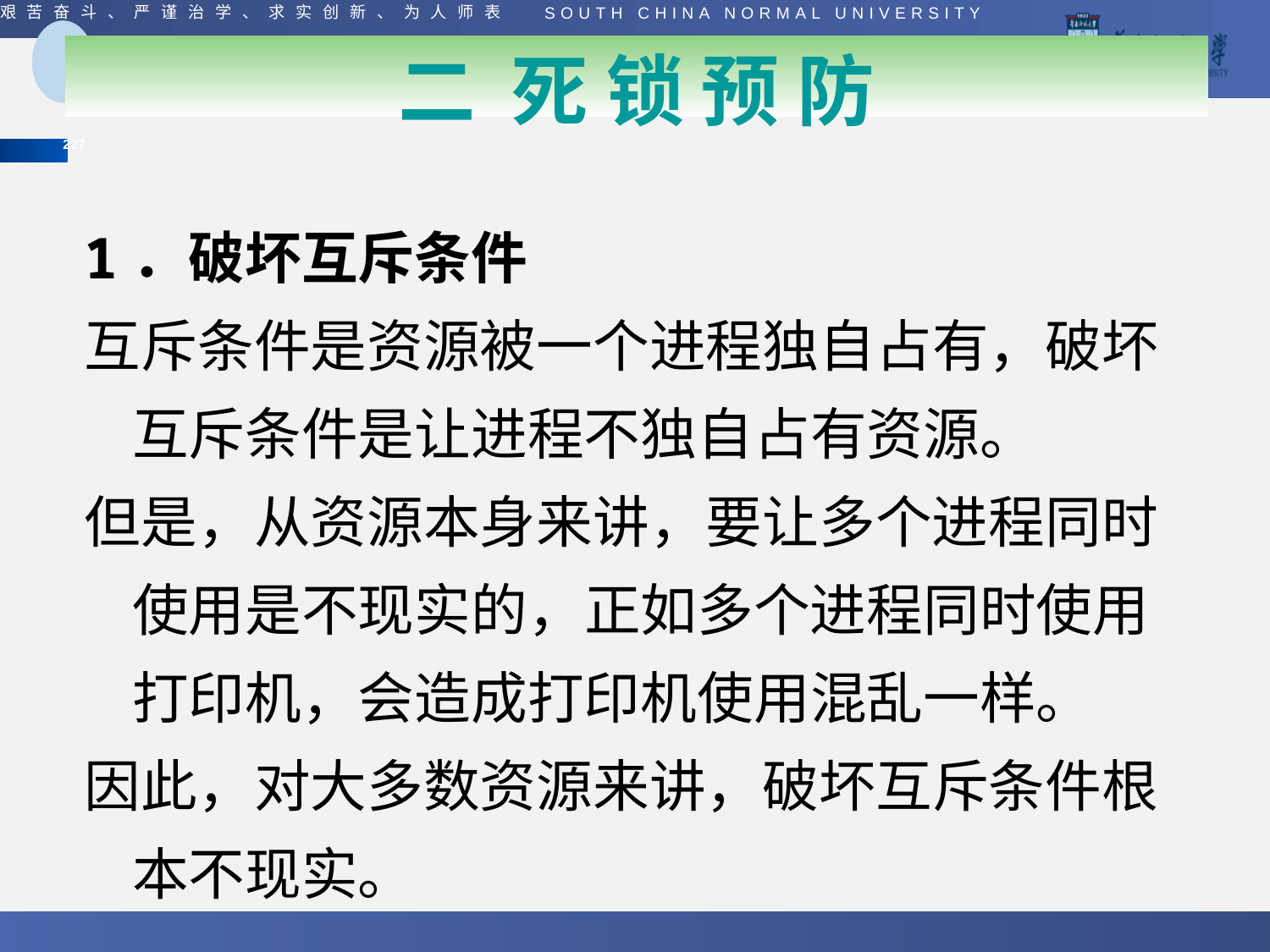

二  死 锁 预 防
1．破坏互斥条件
互斥条件是资源被一个进程独自占有，破坏互斥条件是让进程不独自占有资源。
但是，从资源本身来讲，要让多个进程同时使用是不现实的，正如多个进程同时使用打印机，会造成打印机使用混乱一样。
因此，对大多数资源来讲，破坏互斥条件根本不现实。

227